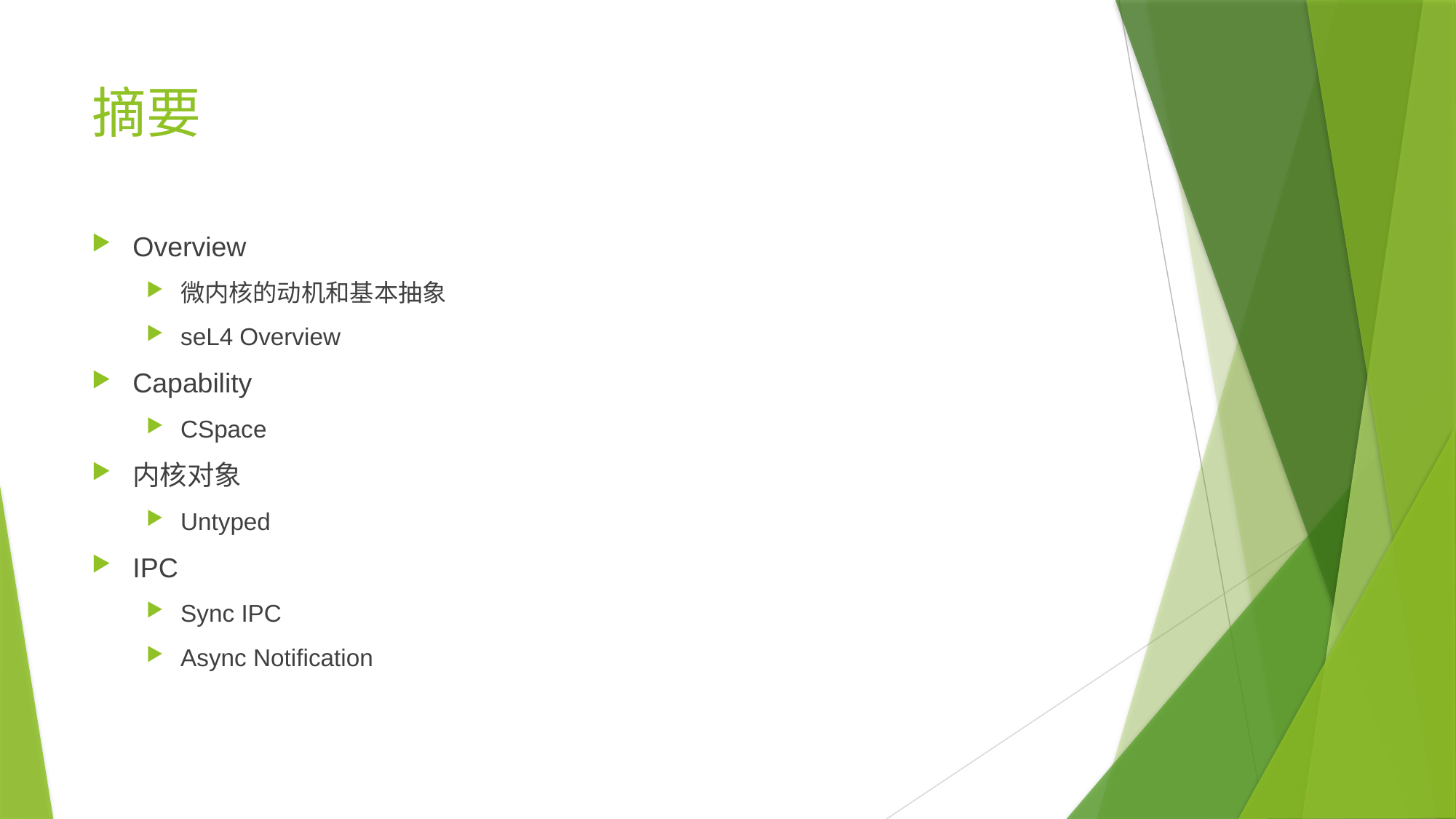

# 摘要
Overview
微内核的动机和基本抽象
seL4 Overview
Capability
CSpace
内核对象
Untyped
IPC
Sync IPC
Async Notification